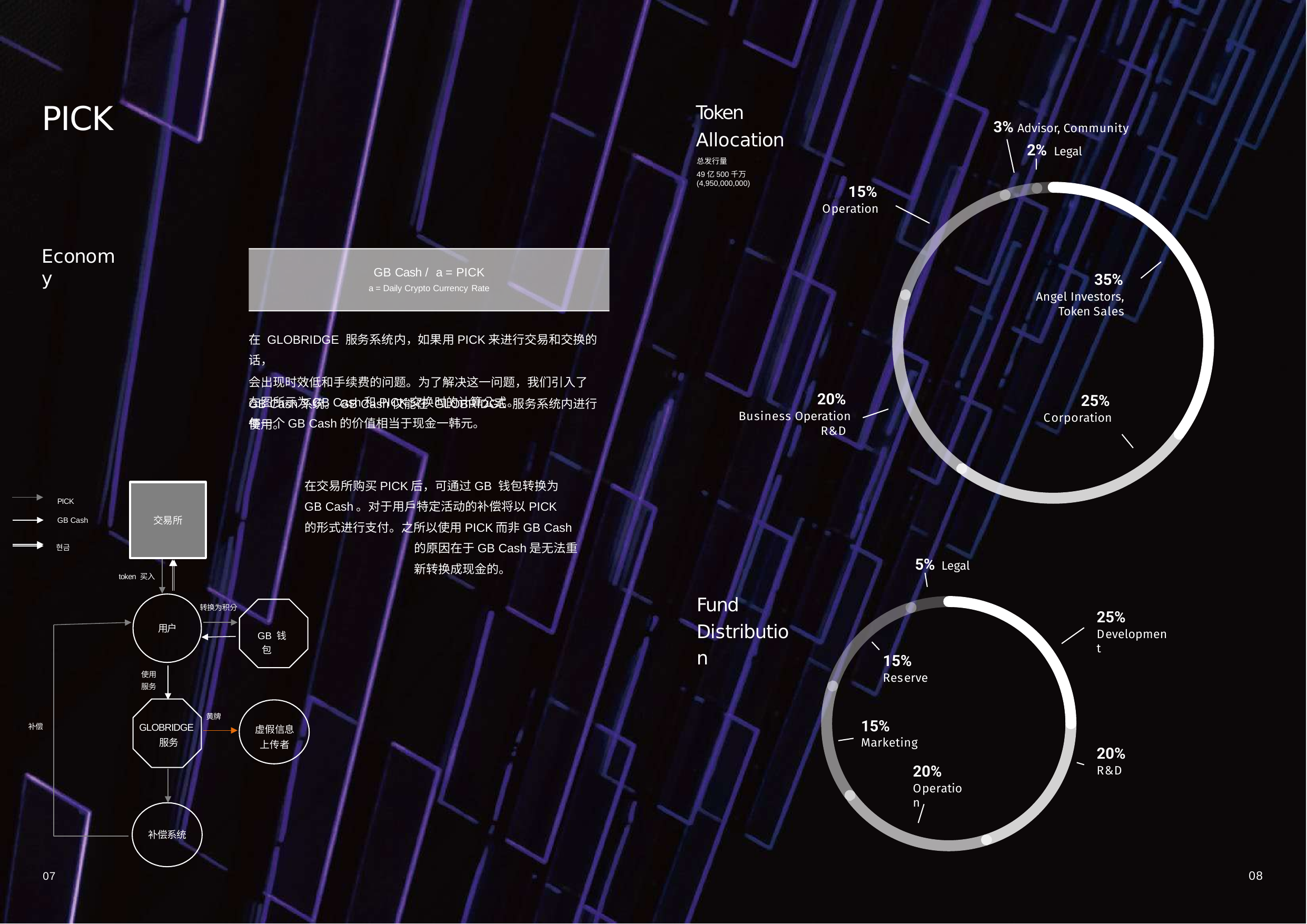

# PICK
Token
Allocation
49亿500千万 (4,950,000,000)
3% Advisor, Community
2% Legal
总发行量
15%
Operation
Economy

GB Cash / a = PICK
a = Daily Crypto Currency Rate
35%
Angel Investors,  Token Sales
在 GLOBRIDGE 服务系统内，如果用PICK来进行交易和交换的话，
会出现时效低和手续费的问题。为了解决这一问题，我们引入了
GB Cash系统。GB Cash仅能在 GLOBRIDGE 服务系统内进行使用。
20%
Business Operation
R&D
25%
Corporation
左图所示为GB Cash和PICK交换时的计算公式。
每一个GB Cash的价值相当于现金一韩元。
在交易所购买PICK后，可通过GB 钱包转换为
交易所
PICK
GB Cash
현금
token 买入

GB 钱包
转换为积分
用户

使用
服务

虚假信息
上传者
黄牌
GLOBRIDGE
服务
补偿

补偿系统
GB Cash。对于用户特定活动的补偿将以PICK
的形式进行支付。之所以使用PICK而非GB Cash
的原因在于GB Cash是无法重
5% Legal
新转换成现金的。
Fund
Distribution
25%
Development
15%
Reserve
15%
Marketing
20%
Operation
20%
R&D
08
07